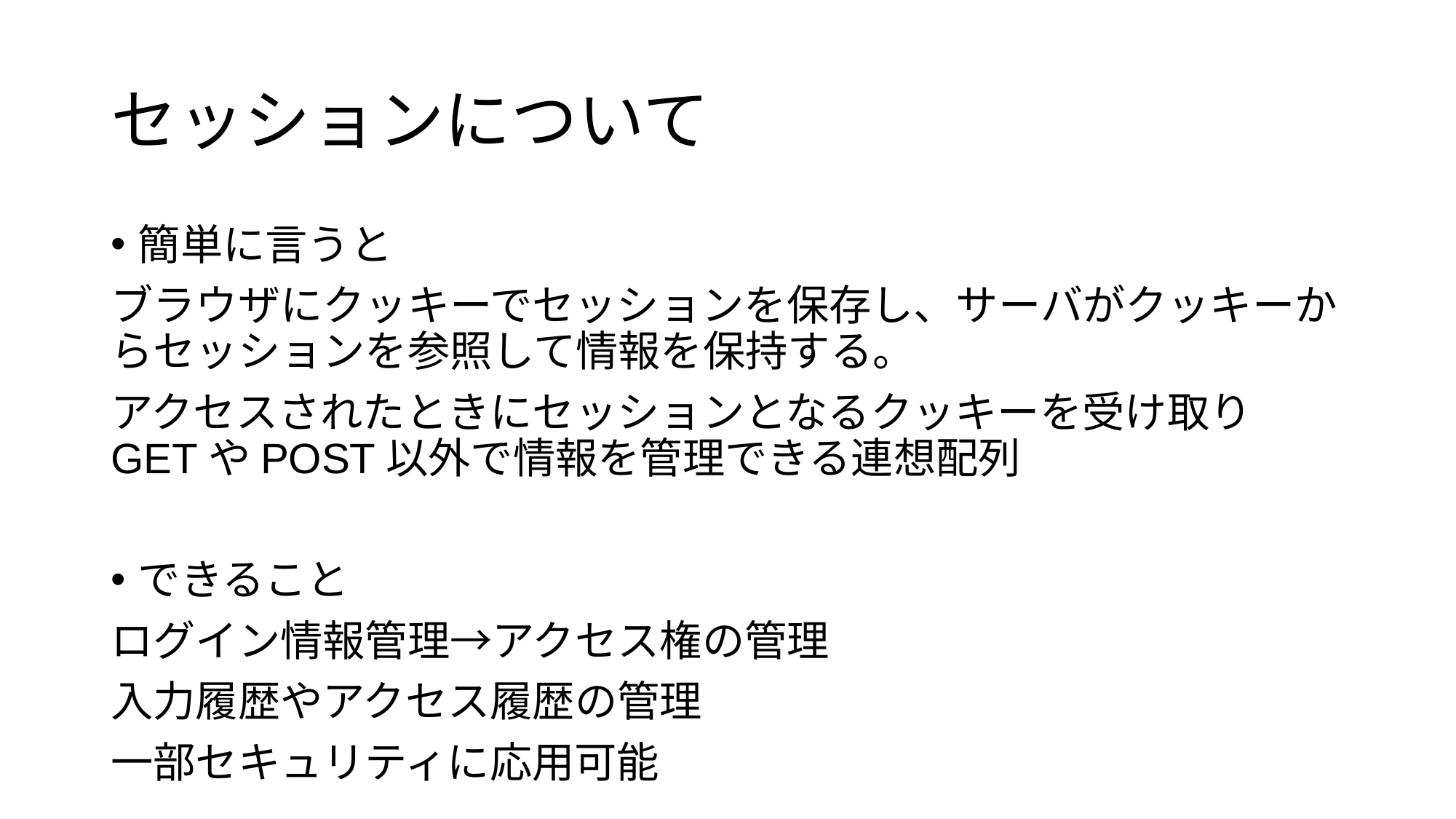

# セッションについて
簡単に言うと
ブラウザにクッキーでセッションを保存し、サーバがクッキーからセッションを参照して情報を保持する。
アクセスされたときにセッションとなるクッキーを受け取りGETやPOST以外で情報を管理できる連想配列

できること
ログイン情報管理→アクセス権の管理
入力履歴やアクセス履歴の管理
一部セキュリティに応用可能